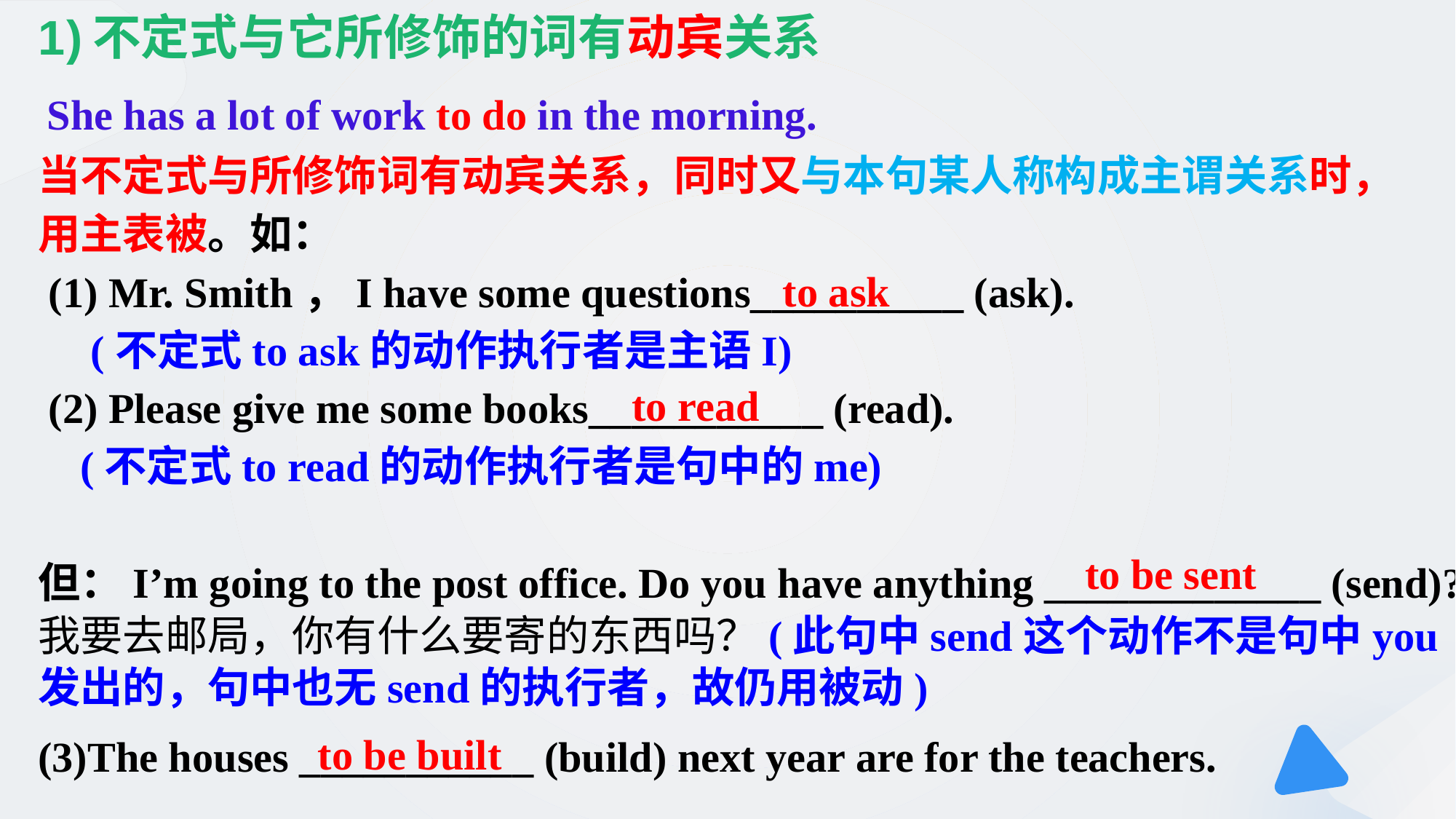

不定式与它所修饰的词有动宾关系
She has a lot of work to do in the morning.
当不定式与所修饰词有动宾关系，同时又与本句某人称构成主谓关系时，
用主表被。如：
 (1) Mr. Smith，I have some questions__________ (ask).
     (不定式to ask的动作执行者是主语I)
 (2) Please give me some books___________ (read).
    (不定式to read的动作执行者是句中的me)

但：I’m going to the post office. Do you have anything _____________ (send)?

(3)The houses ___________ (build) next year are for the teachers.
to ask
to read
to be sent
我要去邮局，你有什么要寄的东西吗？(此句中send这个动作不是句中you发出的，句中也无send的执行者，故仍用被动)
to be built